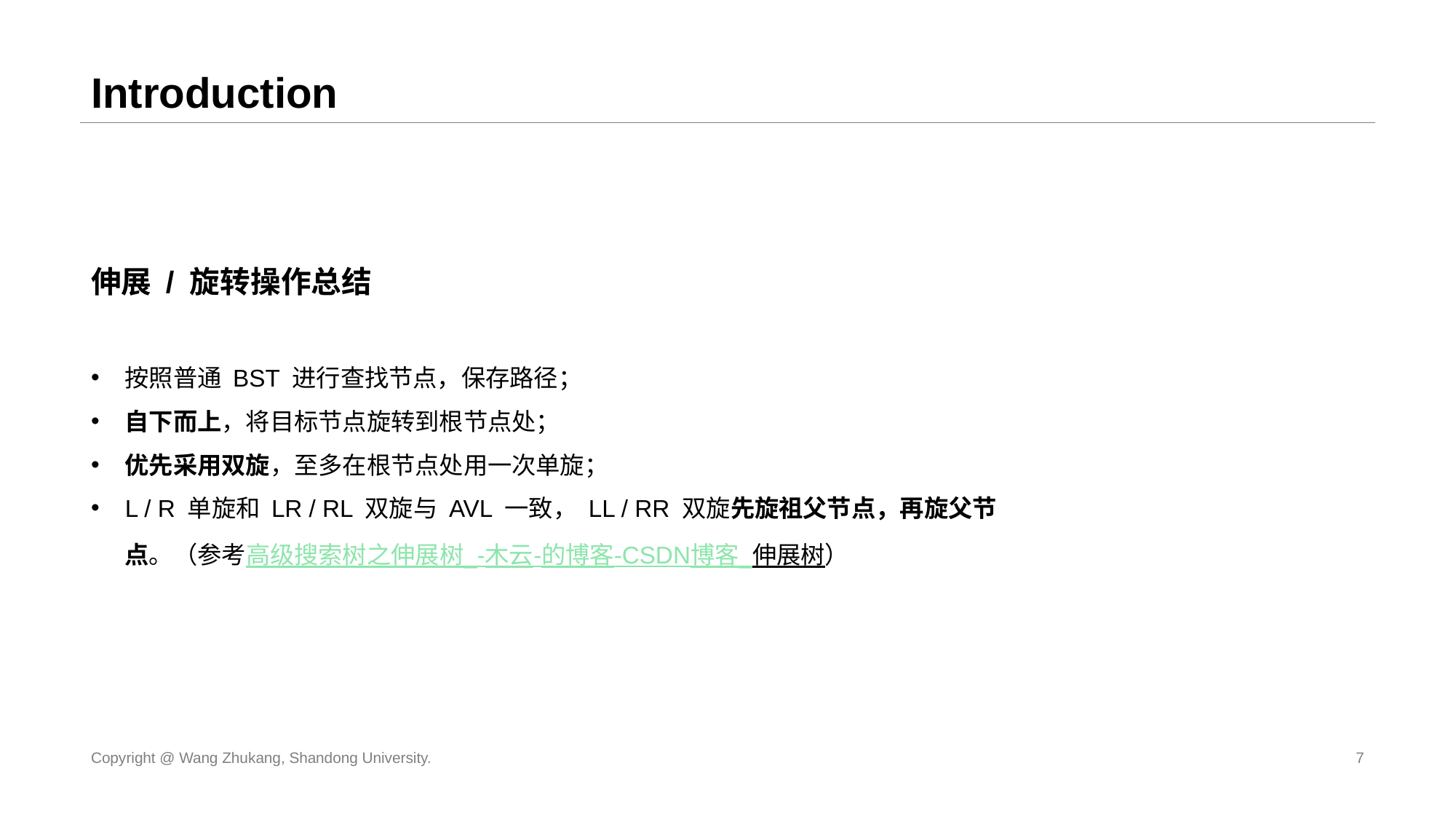

# Introduction
伸展 / 旋转操作总结

按照普通 BST 进行查找节点，保存路径；
自下而上，将目标节点旋转到根节点处；
优先采用双旋，至多在根节点处用一次单旋；
L / R 单旋和 LR / RL 双旋与 AVL 一致， LL / RR 双旋先旋祖父节点，再旋父节点。（参考高级搜索树之伸展树_-木云-的博客-CSDN博客_伸展树）
Copyright @ Wang Zhukang, Shandong University.
7